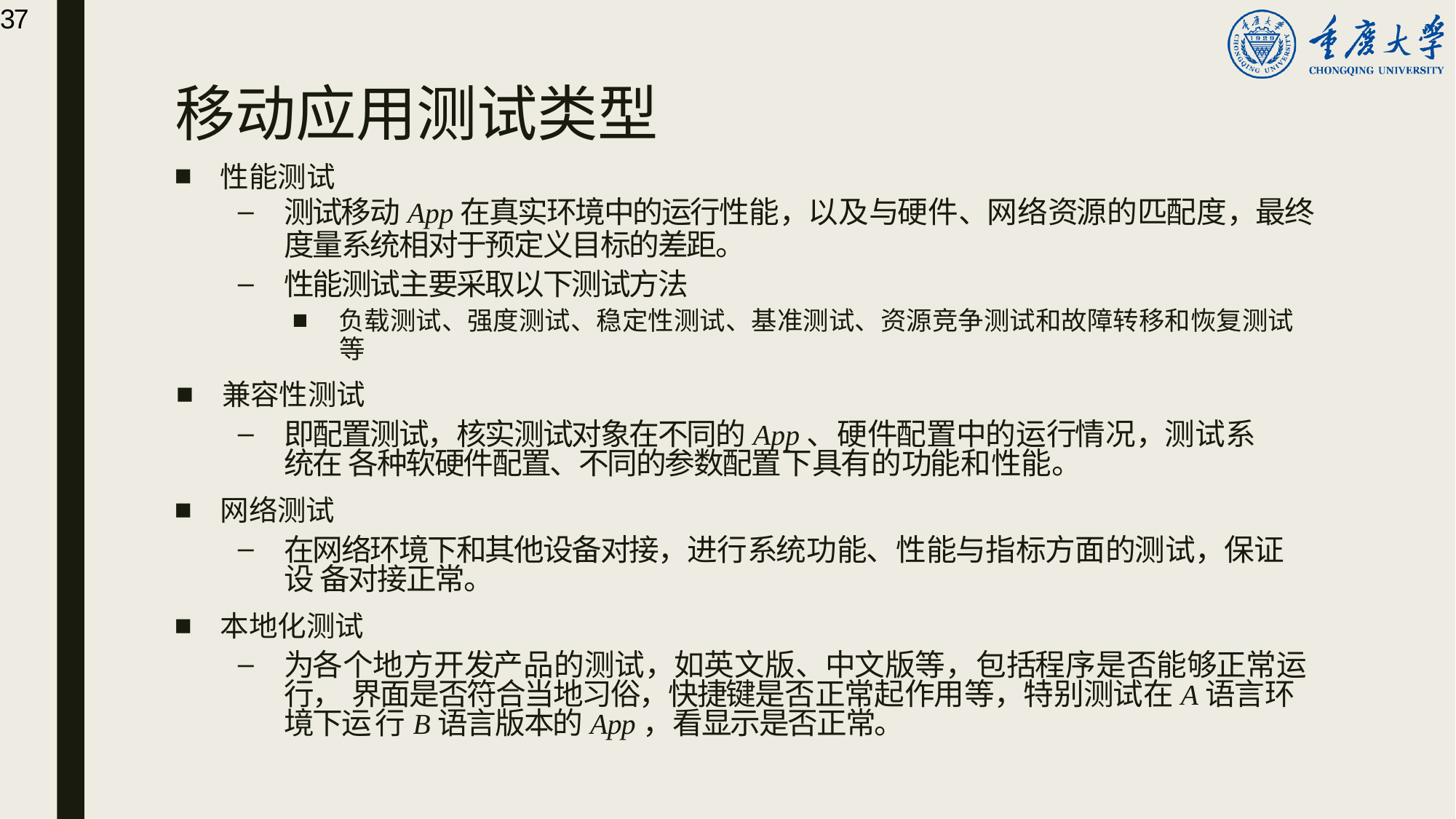

37
# 移动应用测试类型
性能测试
测试移动App在真实环境中的运行性能，以及与硬件、网络资源的匹配度，最终
度量系统相对于预定义目标的差距。
性能测试主要采取以下测试方法
负载测试、强度测试、稳定性测试、基准测试、资源竞争测试和故障转移和恢复测试
等
兼容性测试
即配置测试，核实测试对象在不同的App、硬件配置中的运行情况，测试系统在 各种软硬件配置、不同的参数配置下具有的功能和性能。
网络测试
在网络环境下和其他设备对接，进行系统功能、性能与指标方面的测试，保证设 备对接正常。
本地化测试
为各个地方开发产品的测试，如英文版、中文版等，包括程序是否能够正常运行，  界面是否符合当地习俗，快捷键是否正常起作用等，特别测试在A语言环境下运 行B语言版本的App，看显示是否正常。